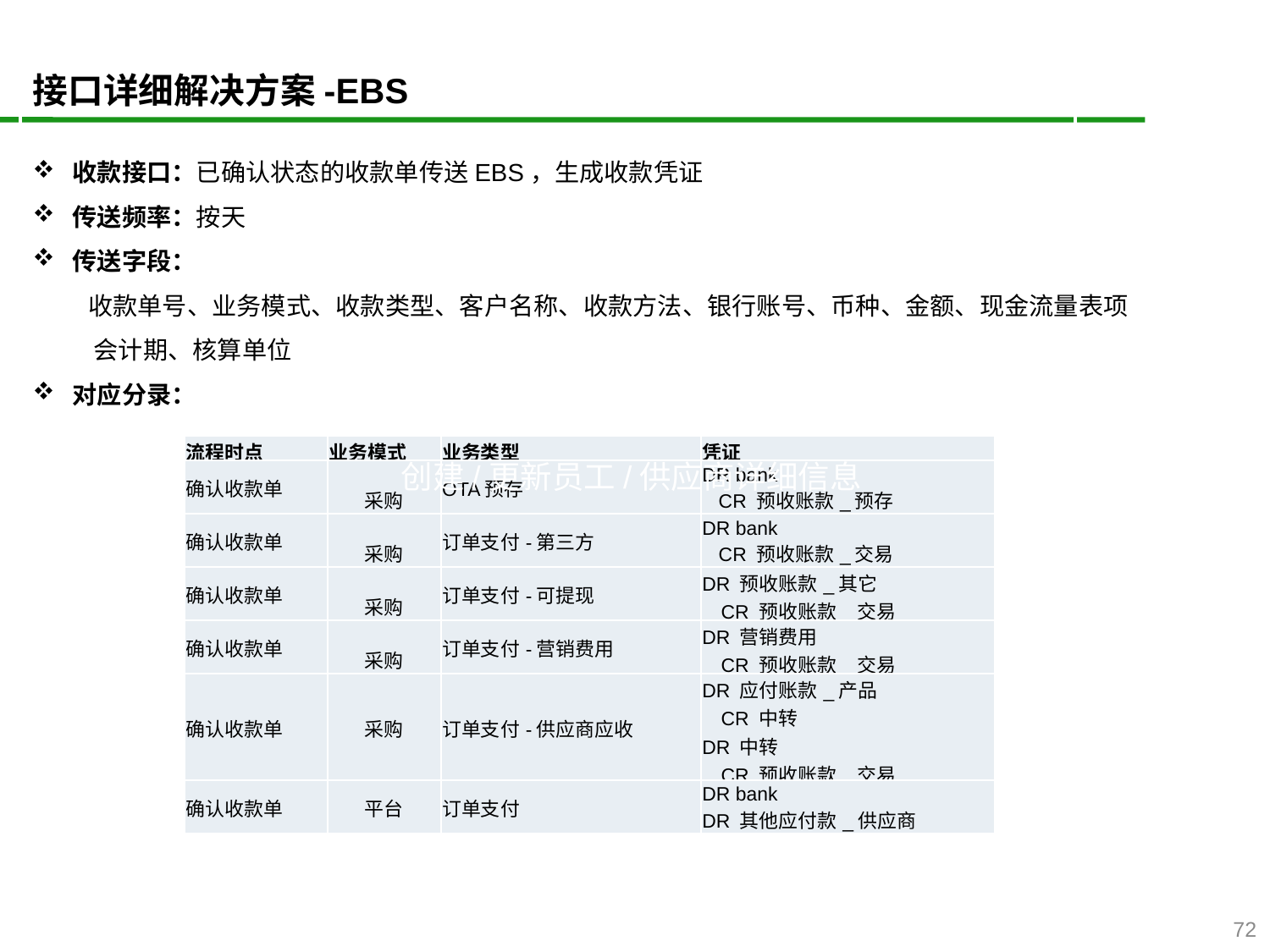

接口详细解决方案-EBS
收款接口：已确认状态的收款单传送EBS，生成收款凭证
传送频率：按天
传送字段：
         收款单号、业务模式、收款类型、客户名称、收款方法、银行账号、币种、金额、现金流量表项
          会计期、核算单位
对应分录：

| 流程时点 | 业务模式 | 业务类型 | 凭证 |
| --- | --- | --- | --- |
| 确认收款单 | 采购 | OTA预存 | DR bank CR 预收账款\_预存 |
| 确认收款单 | 采购 | 订单支付-第三方 | DR bank CR 预收账款\_交易 |
| 确认收款单 | 采购 | 订单支付-可提现 | DR 预收账款\_其它 CR 预收账款\_交易 |
| 确认收款单 | 采购 | 订单支付-营销费用 | DR 营销费用 CR 预收账款\_交易 |
| 确认收款单 | 采购 | 订单支付-供应商应收 | DR 应付账款\_产品 CR 中转 DR 中转 CR 预收账款\_交易 |
| 确认收款单 | 平台 | 订单支付 | DR bank DR 其他应付款\_供应商 |
创建/更新员工/供应商详细信息
72